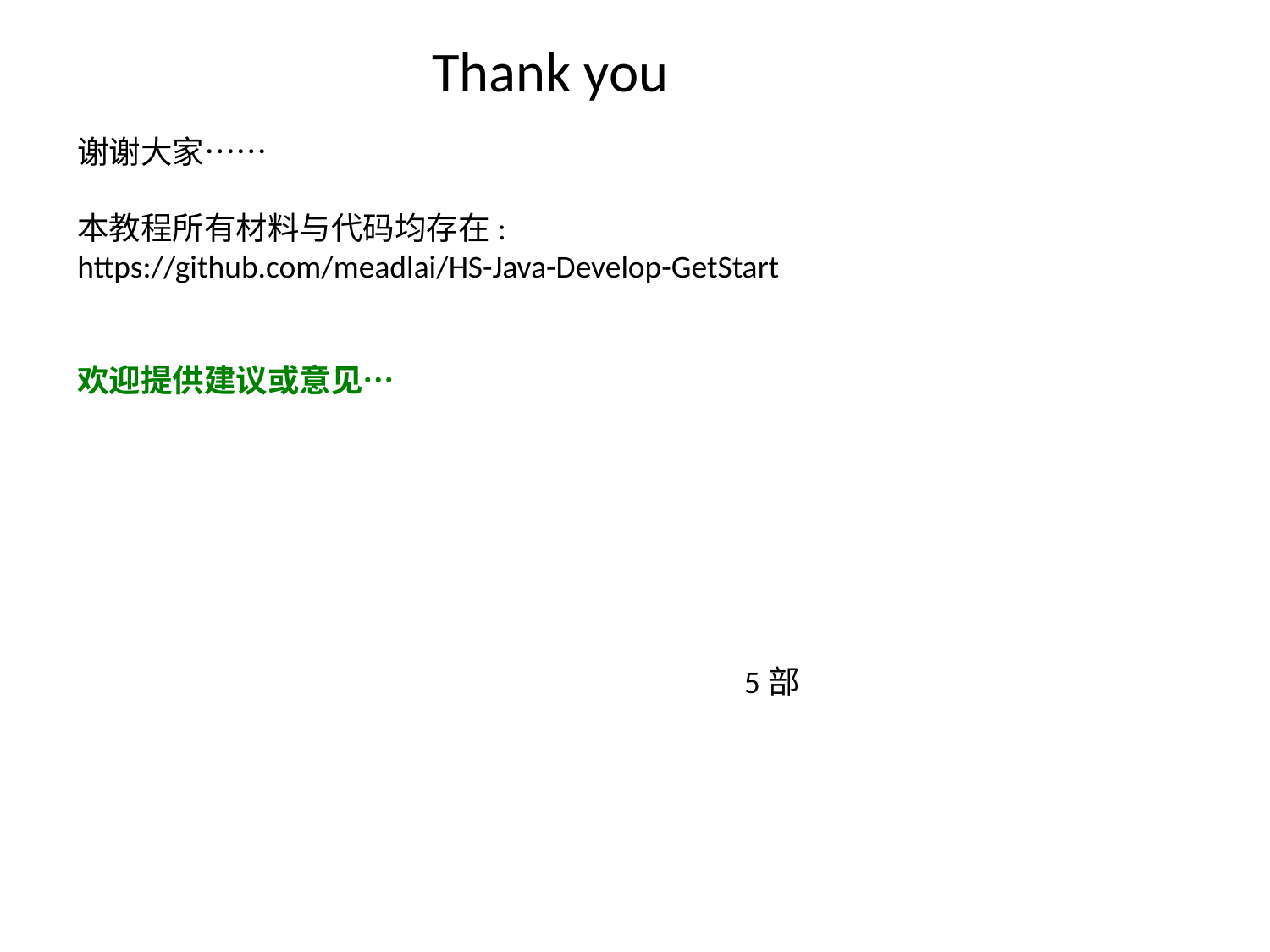

# Thank you
谢谢大家……

本教程所有材料与代码均存在:
https://github.com/meadlai/HS-Java-Develop-GetStart

欢迎提供建议或意见…
5部